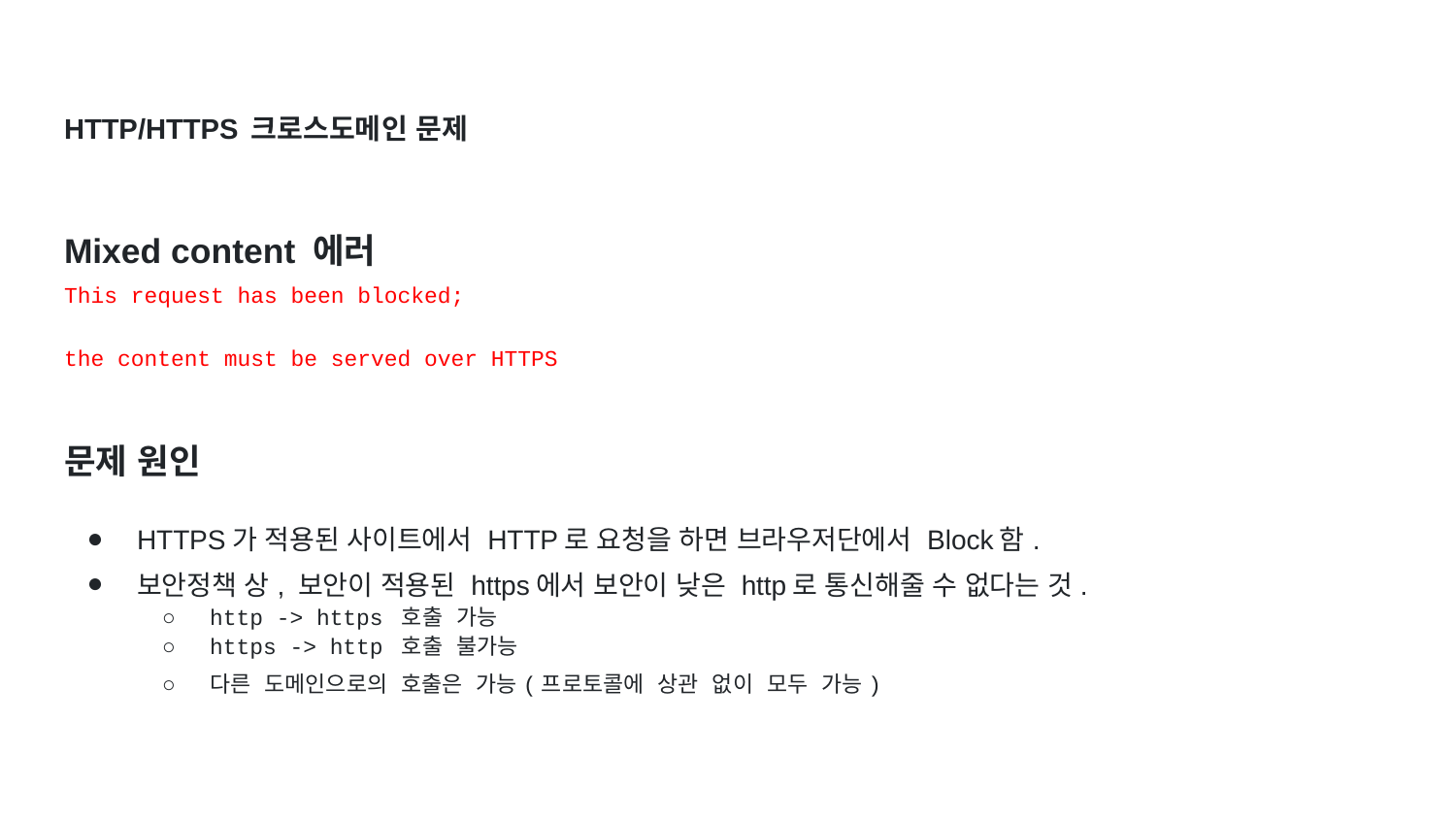

# HTTP/HTTPS 크로스도메인 문제

Mixed content 에러
This request has been blocked;
the content must be served over HTTPS
문제 원인
HTTPS가 적용된 사이트에서 HTTP로 요청을 하면 브라우저단에서 Block함.
보안정책 상, 보안이 적용된 https에서 보안이 낮은 http로 통신해줄 수 없다는 것.
http -> https 호출 가능
https -> http 호출 불가능
다른 도메인으로의 호출은 가능(프로토콜에 상관 없이 모두 가능)